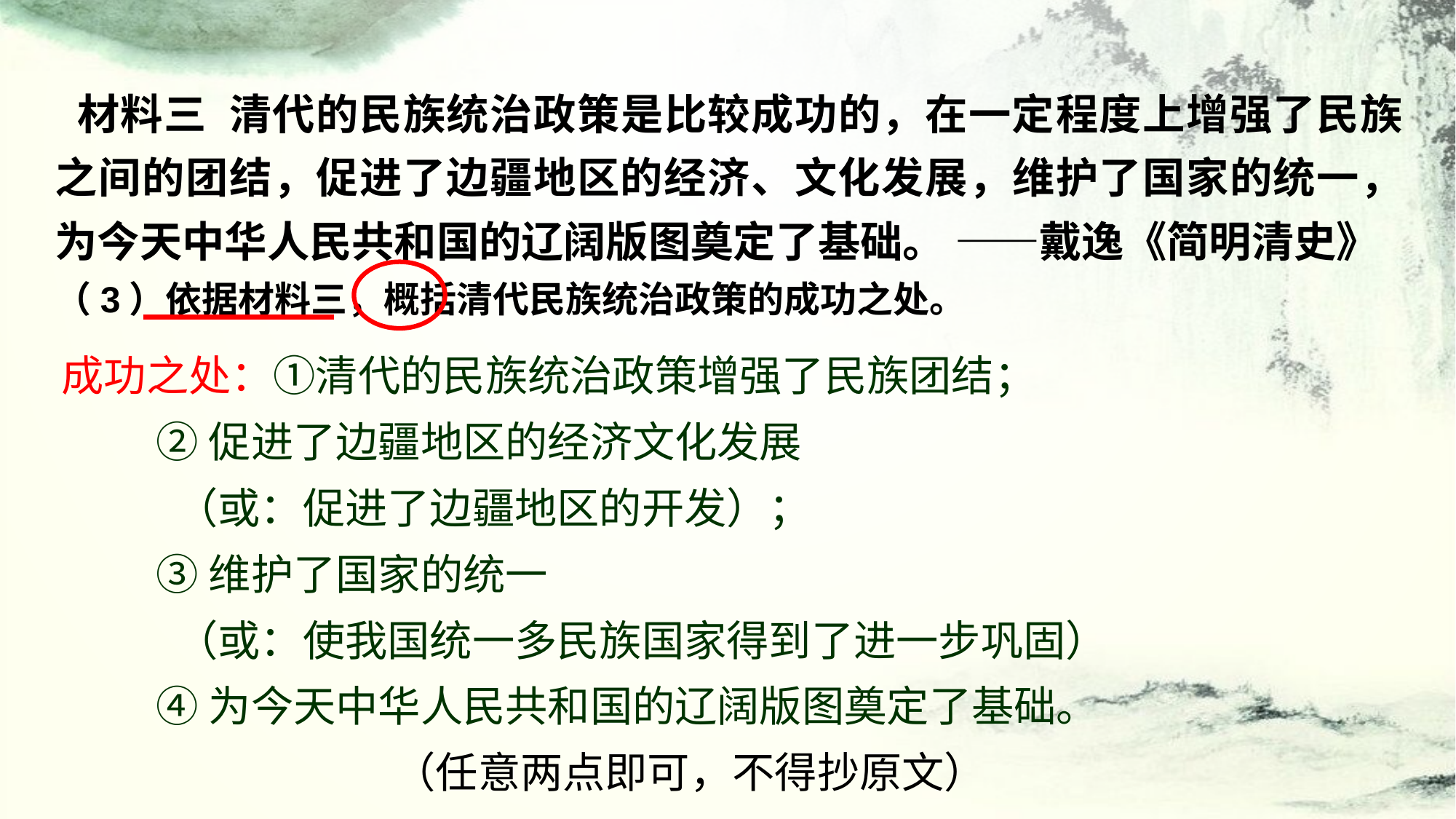

材料三  清代的民族统治政策是比较成功的，在一定程度上增强了民族之间的团结，促进了边疆地区的经济、文化发展，维护了国家的统一，为今天中华人民共和国的辽阔版图奠定了基础。 ——戴逸《简明清史》
（3）依据材料三，概括清代民族统治政策的成功之处。

成功之处：①清代的民族统治政策增强了民族团结；
          ②促进了边疆地区的经济文化发展
           （或：促进了边疆地区的开发）；
          ③维护了国家的统一
           （或：使我国统一多民族国家得到了进一步巩固）
          ④为今天中华人民共和国的辽阔版图奠定了基础。
                                  （任意两点即可，不得抄原文）